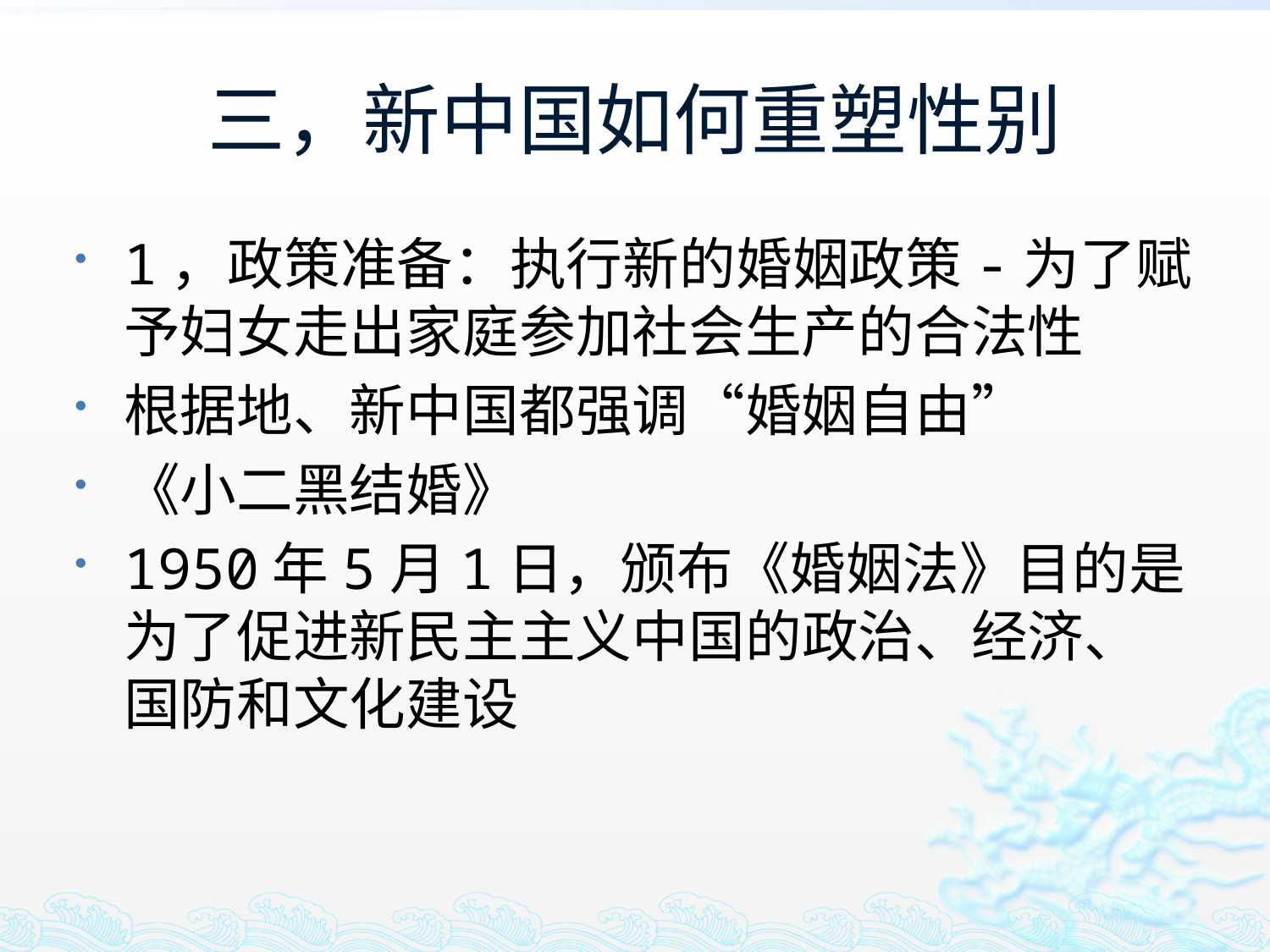

# 三，新中国如何重塑性别
1，政策准备：执行新的婚姻政策-为了赋予妇女走出家庭参加社会生产的合法性
根据地、新中国都强调“婚姻自由”
《小二黑结婚》
1950年5月1日，颁布《婚姻法》目的是为了促进新民主主义中国的政治、经济、国防和文化建设